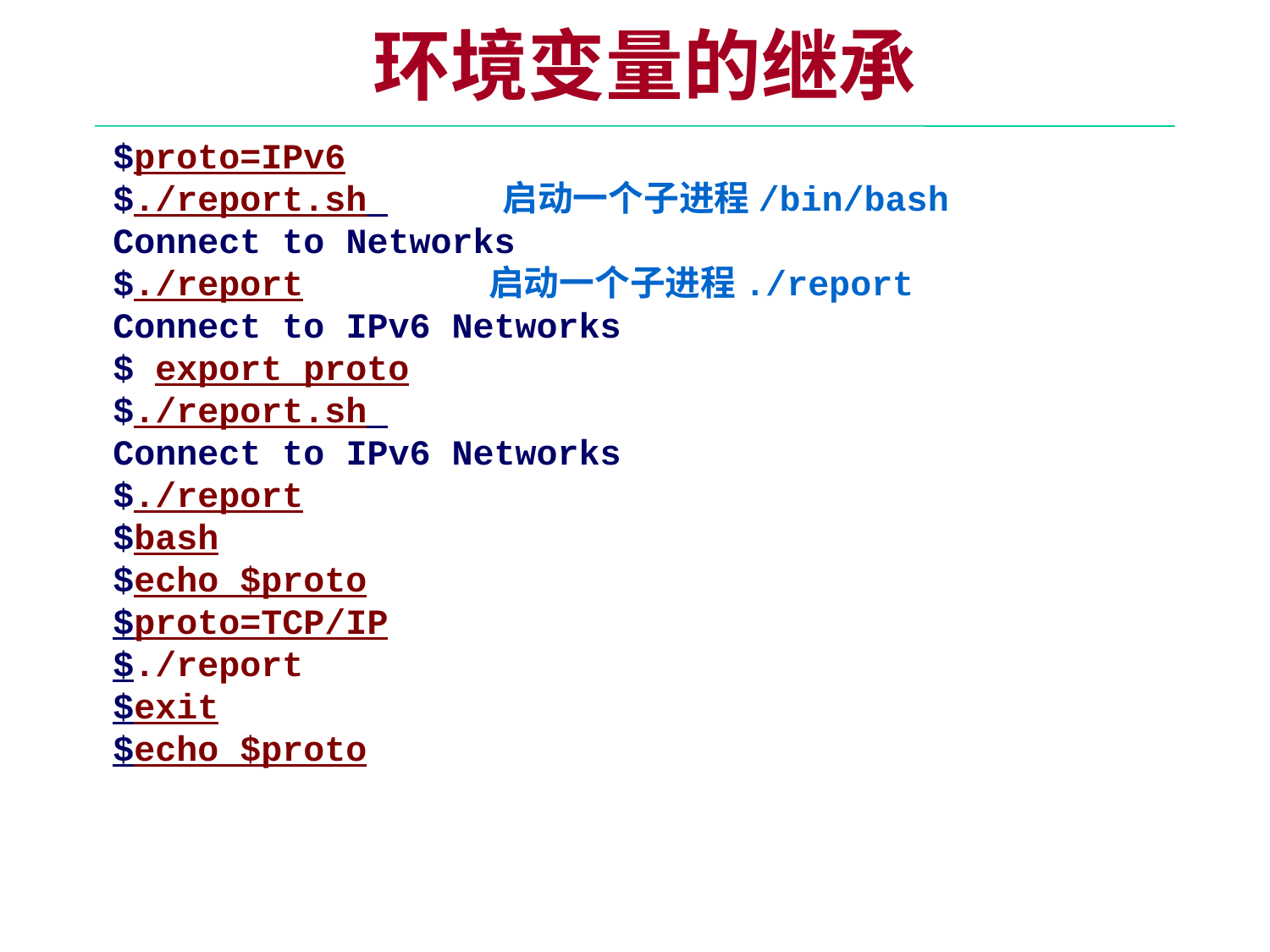

环境变量的继承
$proto=IPv6
$./report.sh      启动一个子进程/bin/bash
Connect to Networks
$./report　　　　　启动一个子进程./report
Connect to IPv6 Networks
$ export proto
$./report.sh
Connect to IPv6 Networks
$./report
$bash
$echo $proto
$proto=TCP/IP
$./report
$exit
$echo $proto